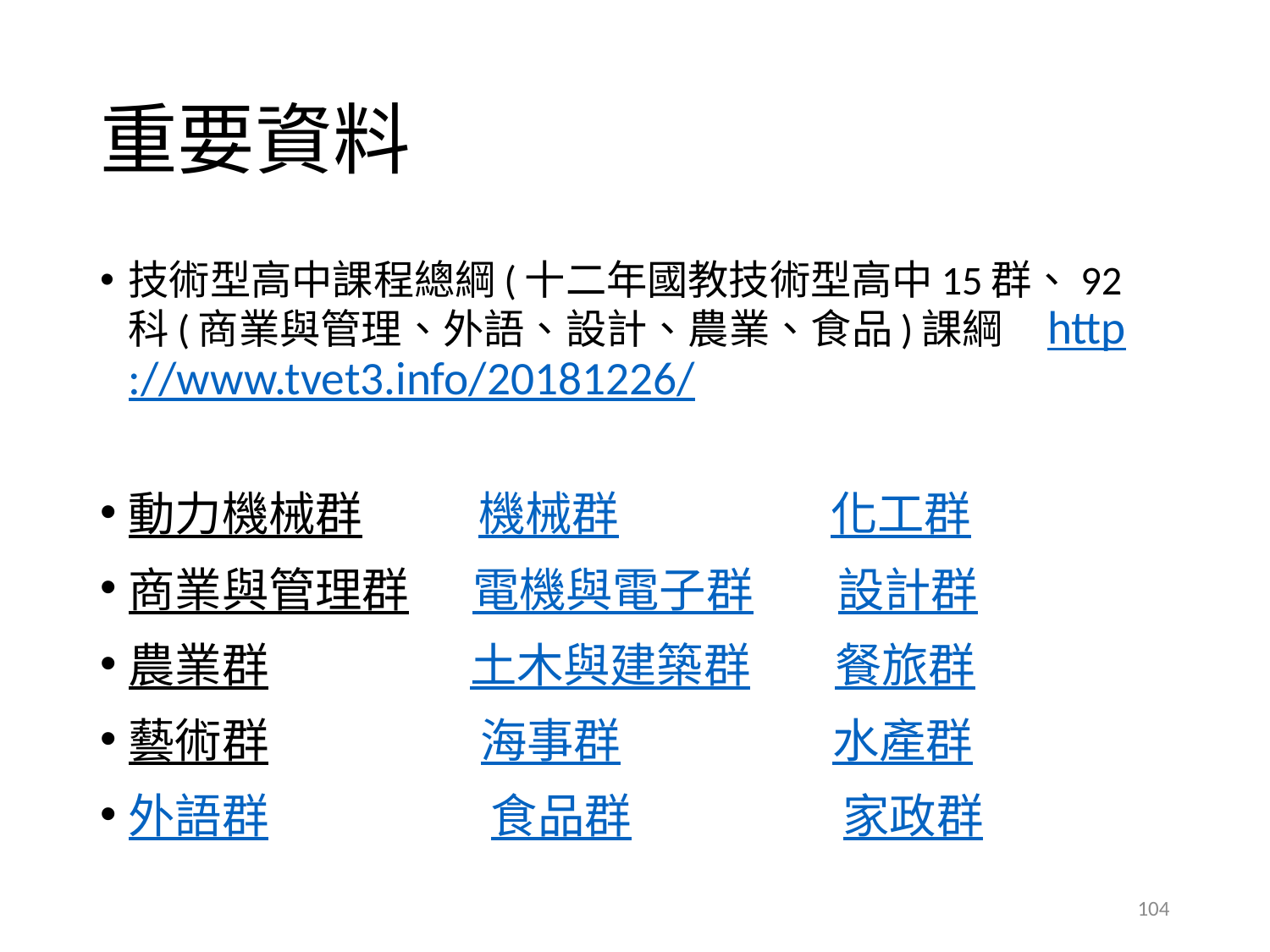

# 重要資料
技術型高中課程總綱(十二年國教技術型高中15群、92科(商業與管理、外語、設計、農業、食品)課綱    http://www.tvet3.info/20181226/

動力機械群           機械群                    化工群
商業與管理群      電機與電子群        設計群
農業群                   土木與建築群        餐旅群
藝術群                    海事群                    水產群
外語群                     食品群                    家政群
104